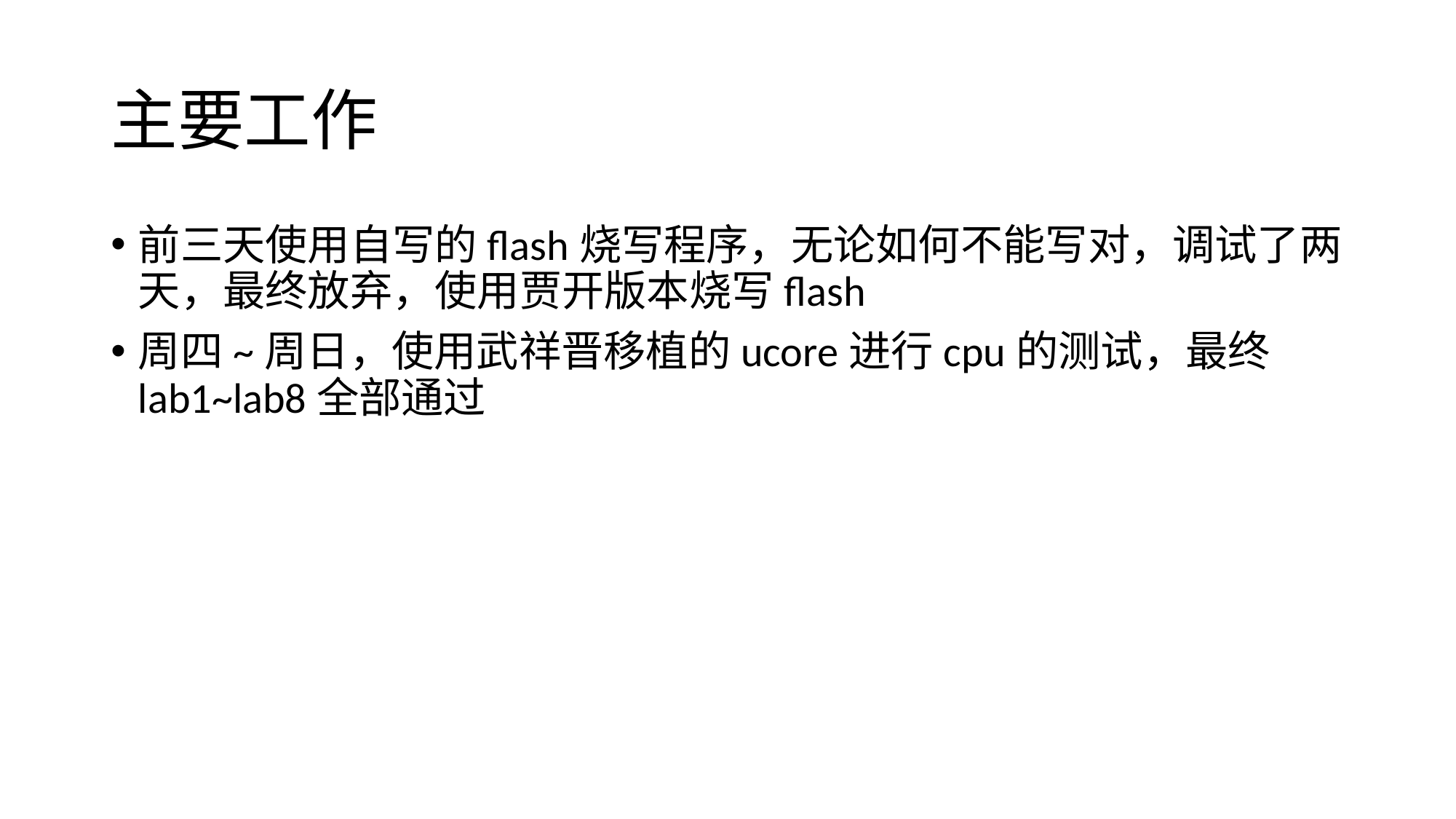

# 主要工作
前三天使用自写的flash烧写程序，无论如何不能写对，调试了两天，最终放弃，使用贾开版本烧写flash
周四~周日，使用武祥晋移植的ucore进行cpu的测试，最终lab1~lab8全部通过